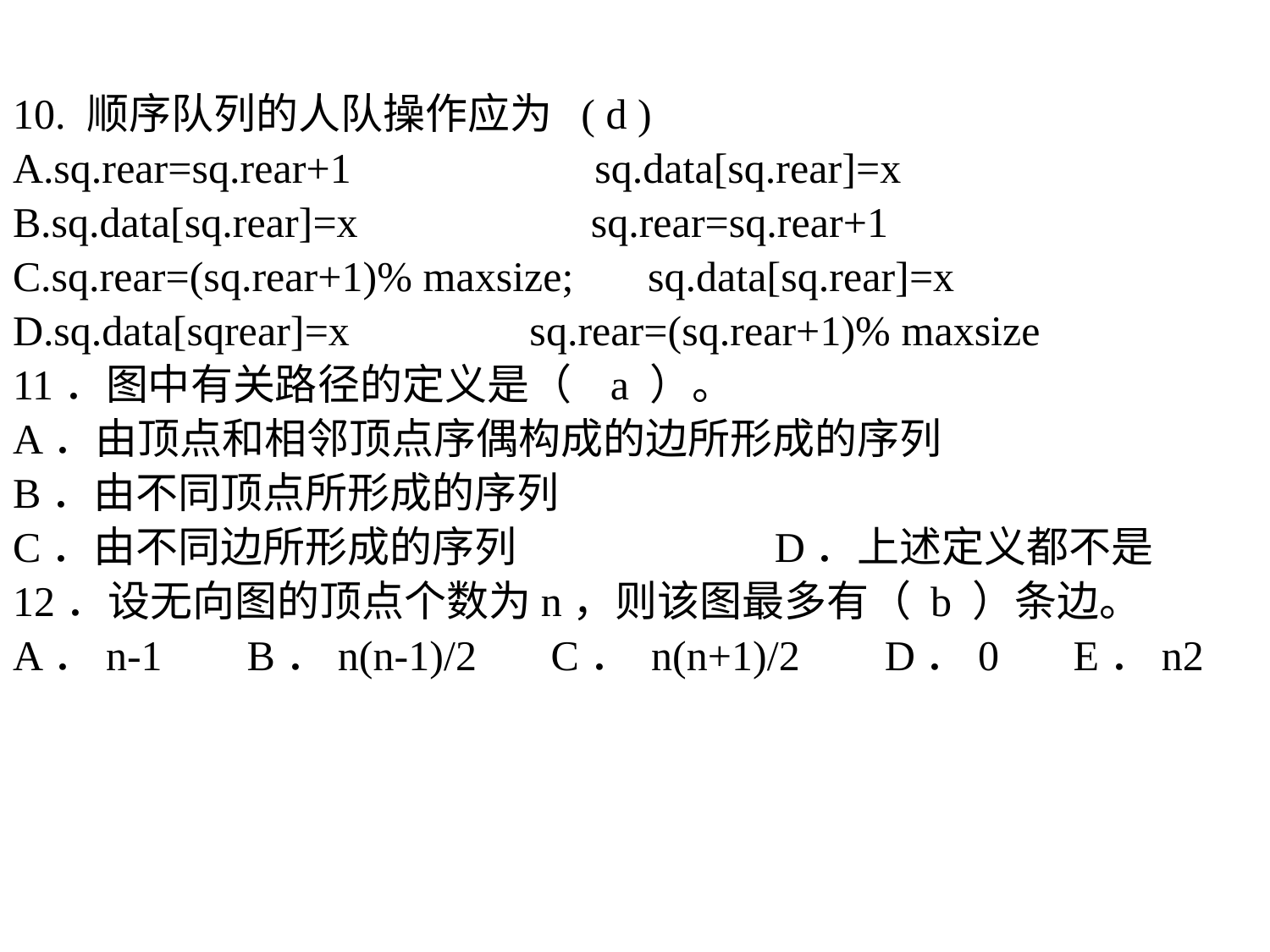

10. 顺序队列的人队操作应为  ( d )
A.sq.rear=sq.rear+1                       sq.data[sq.rear]=x
B.sq.data[sq.rear]=x                      sq.rear=sq.rear+1
C.sq.rear=(sq.rear+1)% maxsize;       sq.data[sq.rear]=x
D.sq.data[sqrear]=x                 sq.rear=(sq.rear+1)% maxsize
11．图中有关路径的定义是（   a ）。
A．由顶点和相邻顶点序偶构成的边所形成的序列
B．由不同顶点所形成的序列
C．由不同边所形成的序列                          D．上述定义都不是
12．设无向图的顶点个数为n，则该图最多有（ b ）条边。
A．n-1        B．n(n-1)/2       C． n(n+1)/2        D．0       E．n2